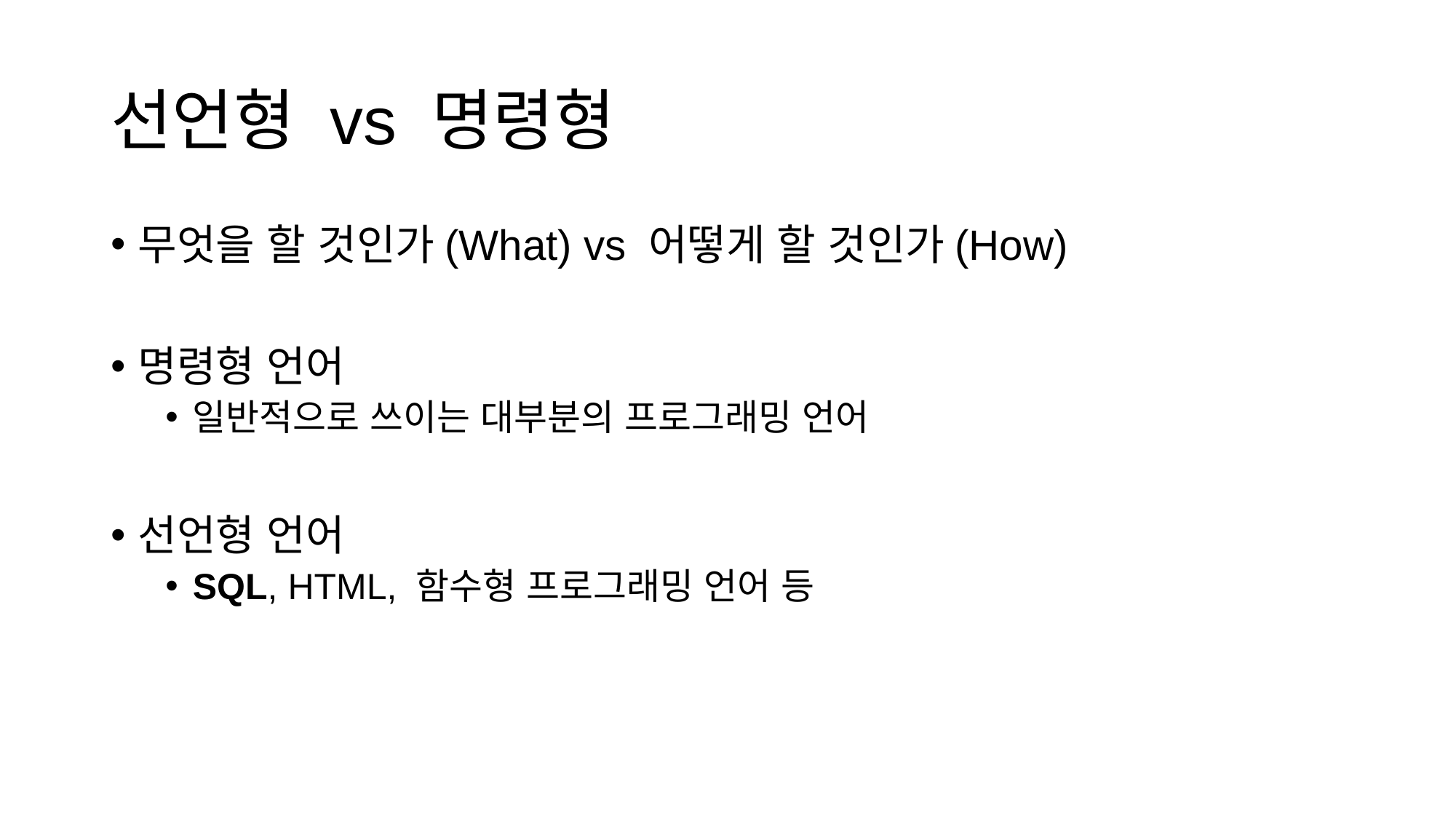

# 선언형 vs 명령형
무엇을 할 것인가(What) vs 어떻게 할 것인가(How)

명령형 언어
일반적으로 쓰이는 대부분의 프로그래밍 언어

선언형 언어
SQL, HTML, 함수형 프로그래밍 언어 등